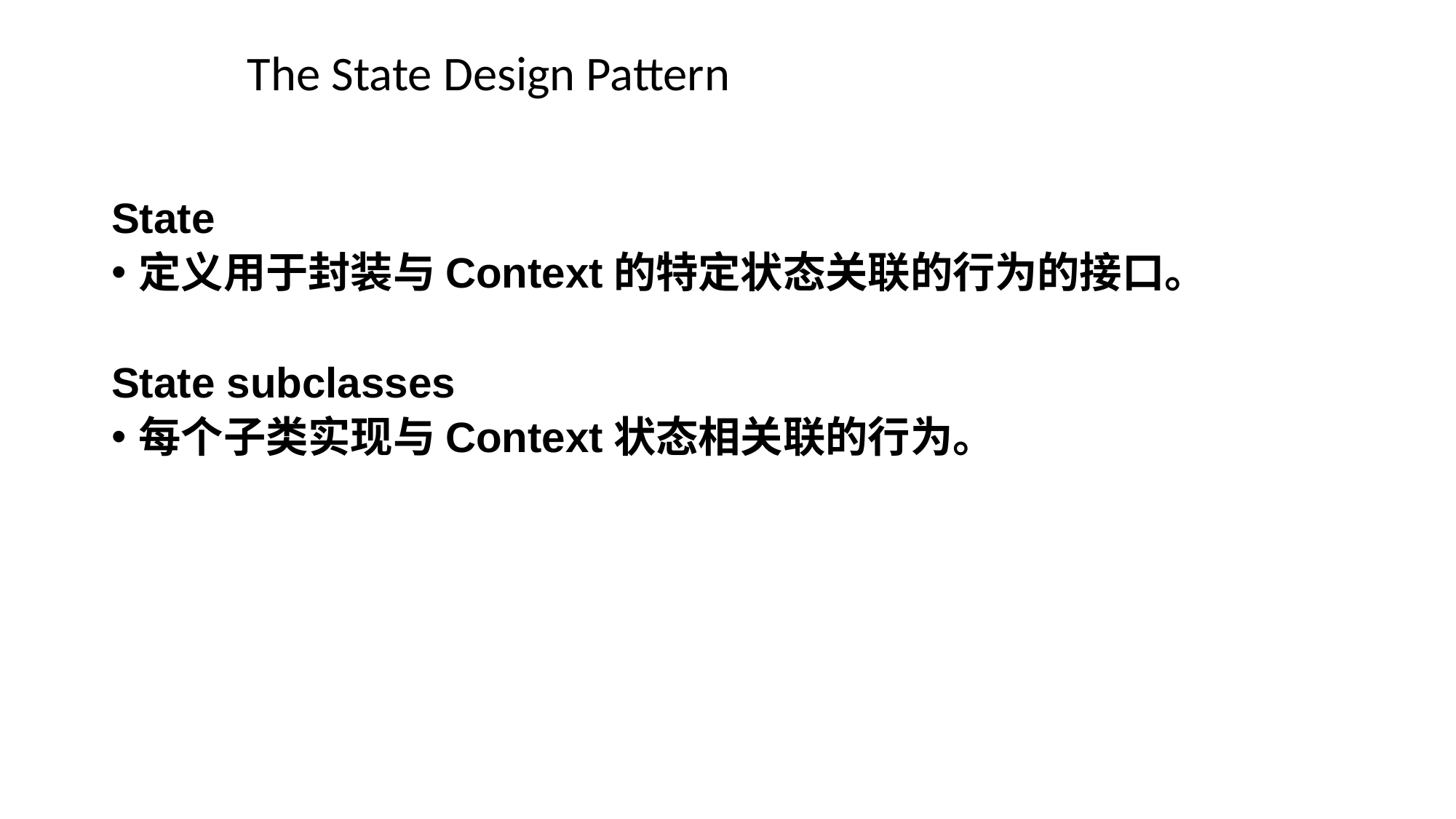

# The State Design Pattern
State
定义用于封装与Context的特定状态关联的行为的接口。

State subclasses
每个子类实现与Context状态相关联的行为。